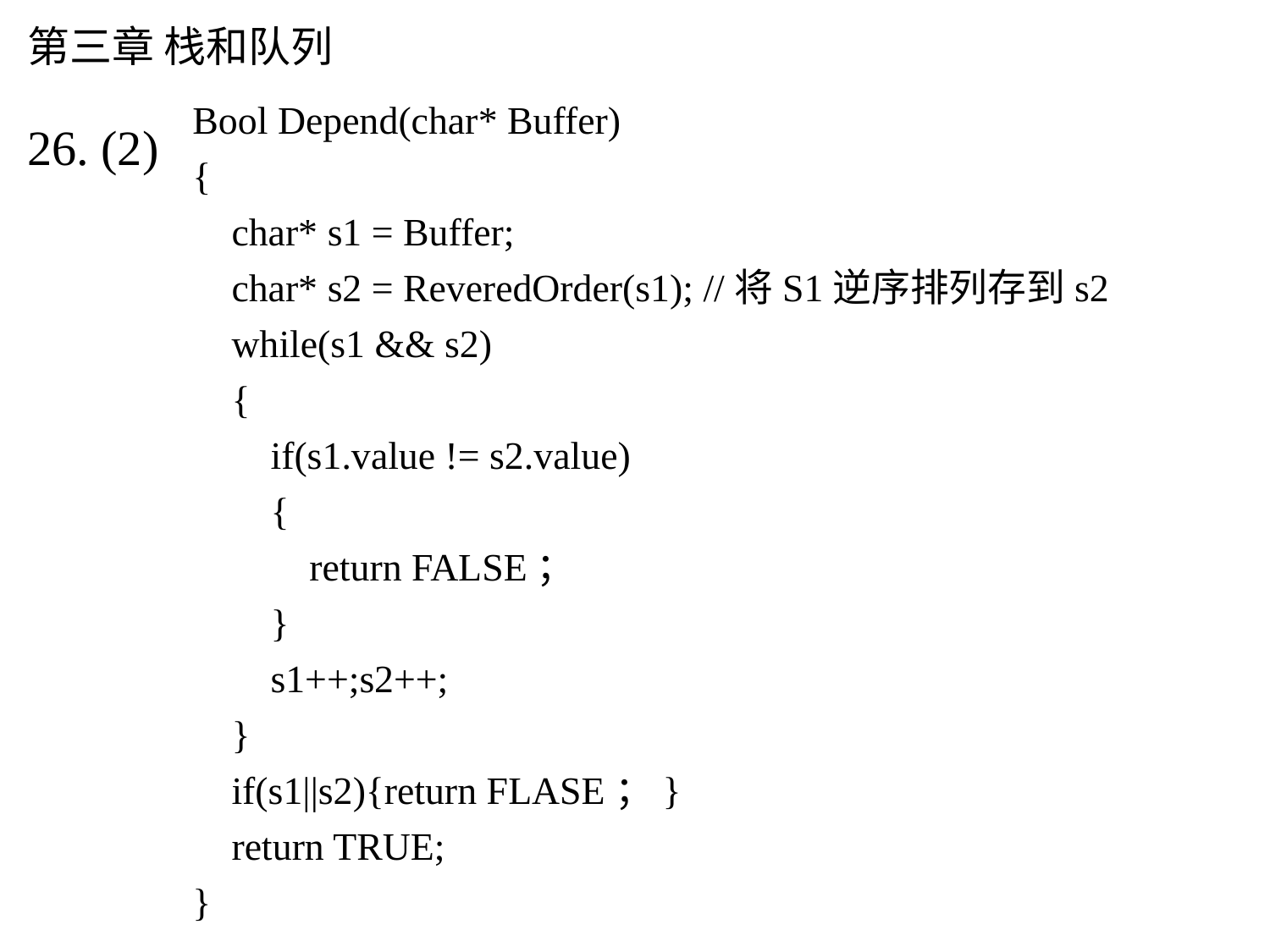

# 第三章 栈和队列
Bool Depend(char* Buffer)
{
    char* s1 = Buffer;
    char* s2 = ReveredOrder(s1); //将S1逆序排列存到s2
    while(s1 && s2)
    {
        if(s1.value != s2.value)
        {
            return FALSE；
        }
        s1++;s2++;
    }
    if(s1||s2){return FLASE；}
    return TRUE;
}
26. (2)